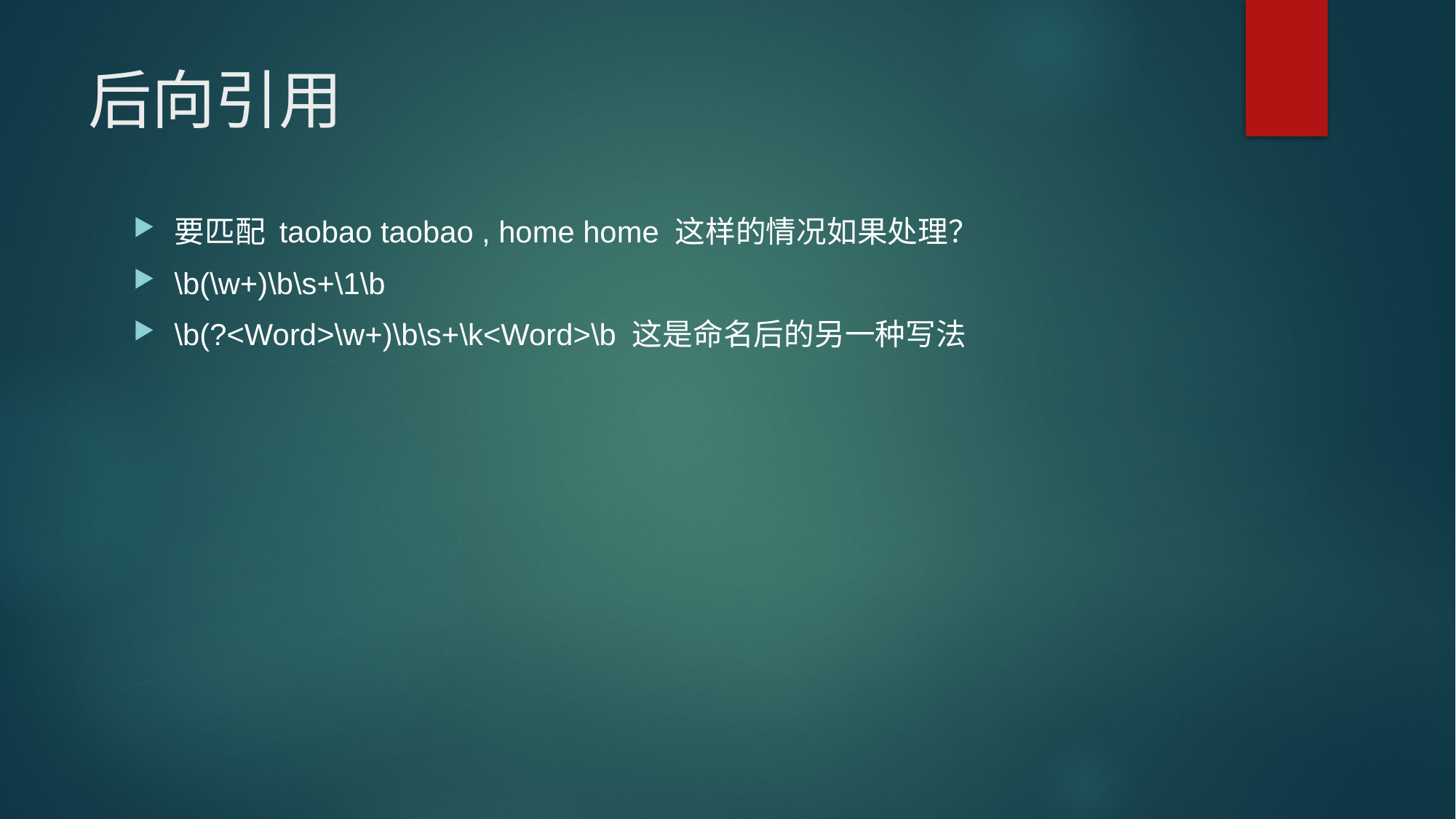

# 后向引用
要匹配 taobao taobao , home home 这样的情况如果处理？
\b(\w+)\b\s+\1\b
\b(?<Word>\w+)\b\s+\k<Word>\b 这是命名后的另一种写法